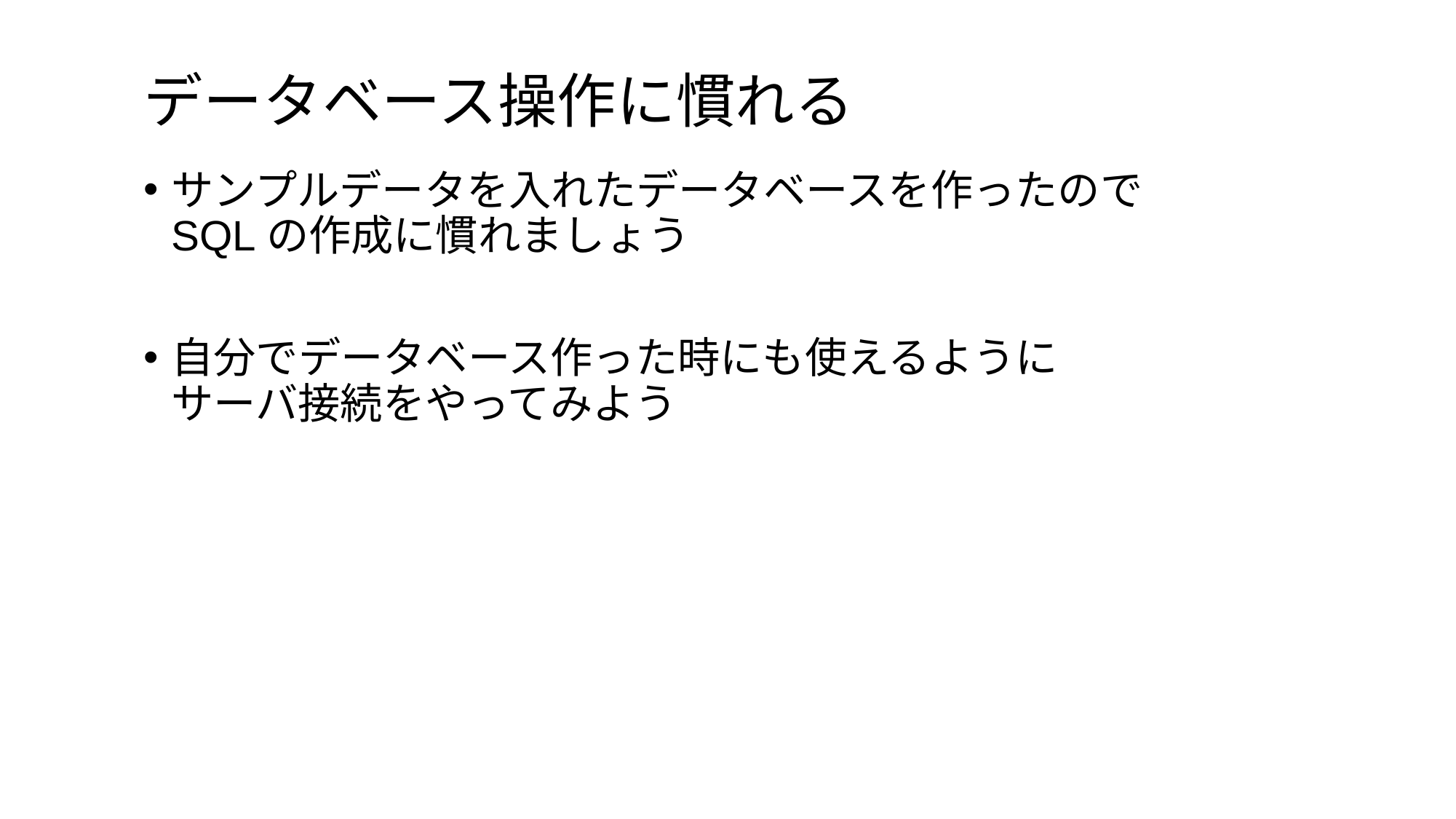

# データベース操作に慣れる
サンプルデータを入れたデータベースを作ったので
SQLの作成に慣れましょう

自分でデータベース作った時にも使えるように
サーバ接続をやってみよう